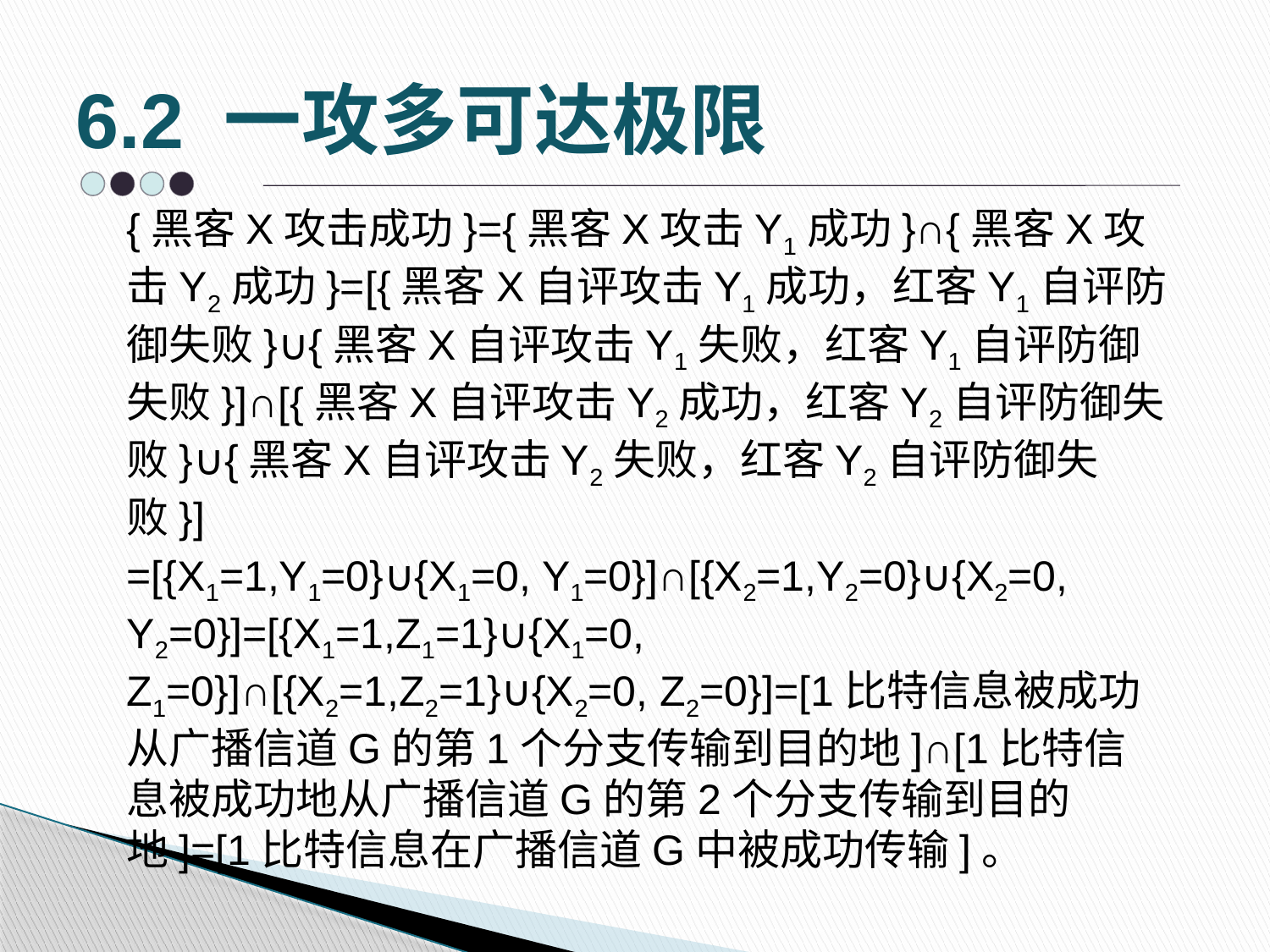

# 6.2 一攻多可达极限

	{黑客X攻击成功}={黑客X攻击Y1成功}∩{黑客X攻击Y2成功}=[{黑客X自评攻击Y1成功，红客Y1自评防御失败}∪{黑客X自评攻击Y1失败，红客Y1自评防御失败}]∩[{黑客X自评攻击Y2成功，红客Y2自评防御失败}∪{黑客X自评攻击Y2失败，红客Y2自评防御失败}]
	=[{X1=1,Y1=0}∪{X1=0, Y1=0}]∩[{X2=1,Y2=0}∪{X2=0, Y2=0}]=[{X1=1,Z1=1}∪{X1=0, Z1=0}]∩[{X2=1,Z2=1}∪{X2=0, Z2=0}]=[1比特信息被成功从广播信道G的第1个分支传输到目的地]∩[1比特信息被成功地从广播信道G的第2个分支传输到目的地]=[1比特信息在广播信道G中被成功传输]。